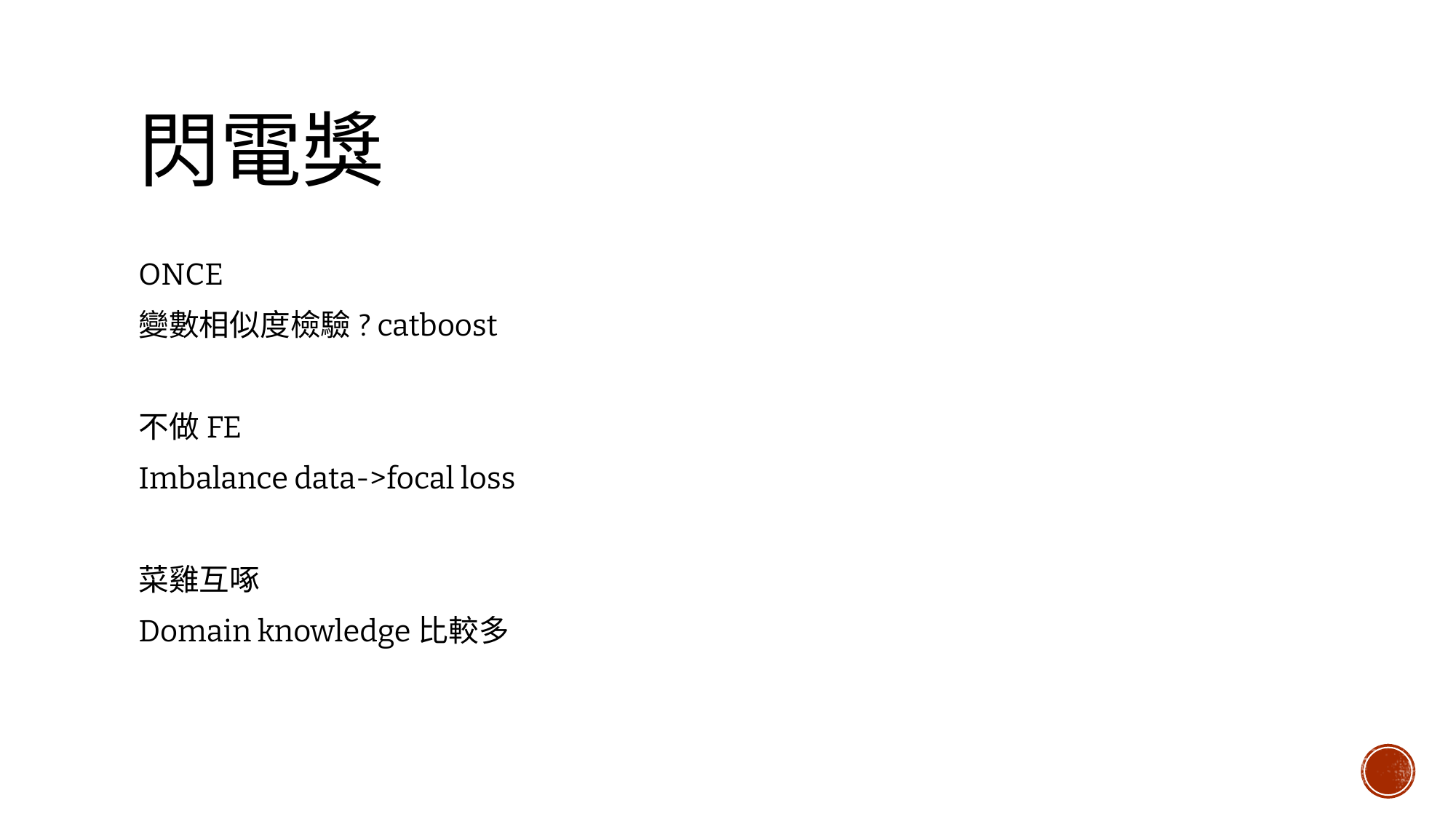

# 閃電獎
ONCE
變數相似度檢驗? catboost

不做FE
Imbalance data->focal loss

菜雞互啄
Domain knowledge比較多